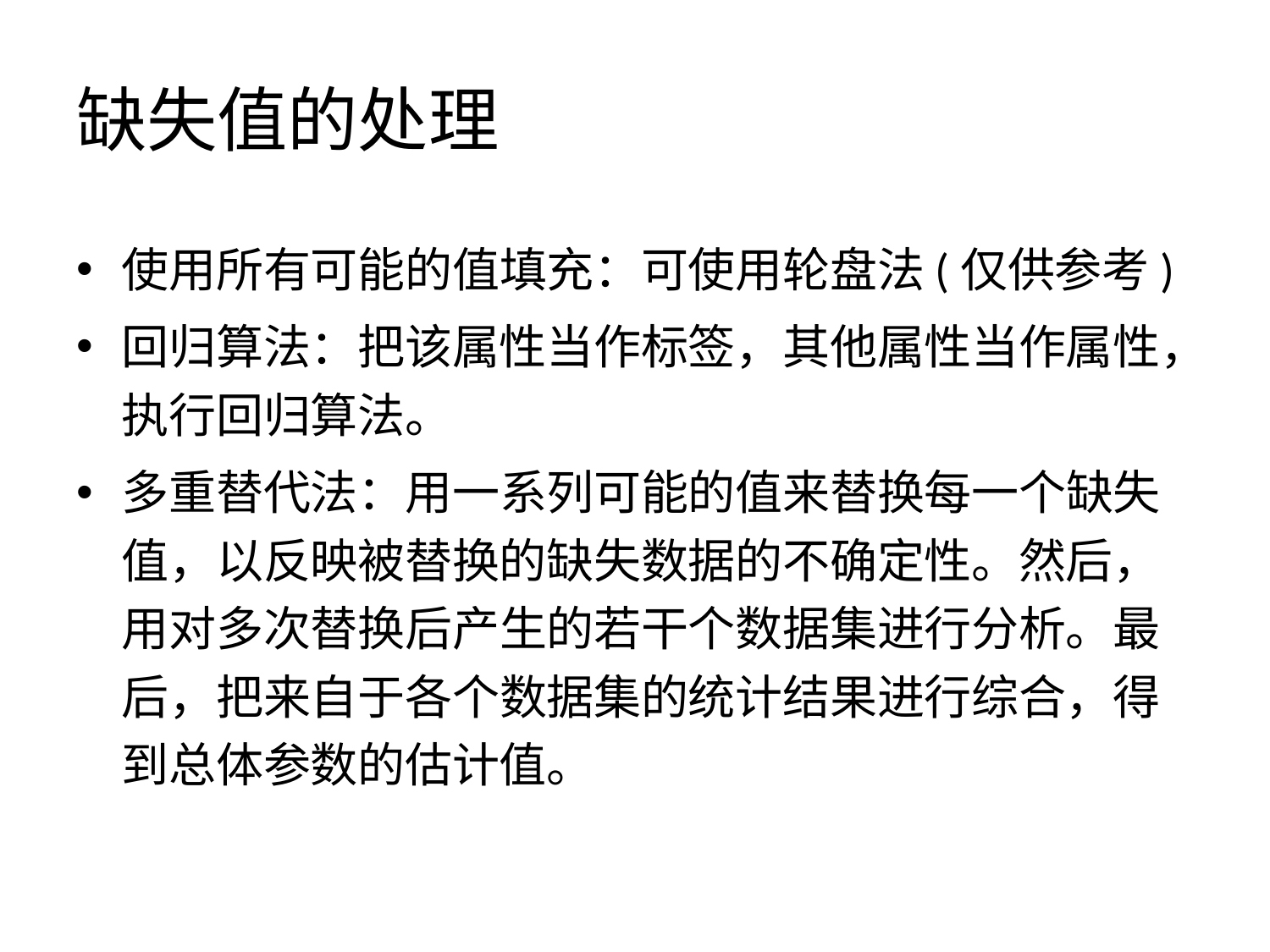

# 缺失值的处理
使用所有可能的值填充：可使用轮盘法(仅供参考)
回归算法：把该属性当作标签，其他属性当作属性，执行回归算法。
多重替代法：用一系列可能的值来替换每一个缺失值，以反映被替换的缺失数据的不确定性。然后，用对多次替换后产生的若干个数据集进行分析。最后，把来自于各个数据集的统计结果进行综合，得到总体参数的估计值。